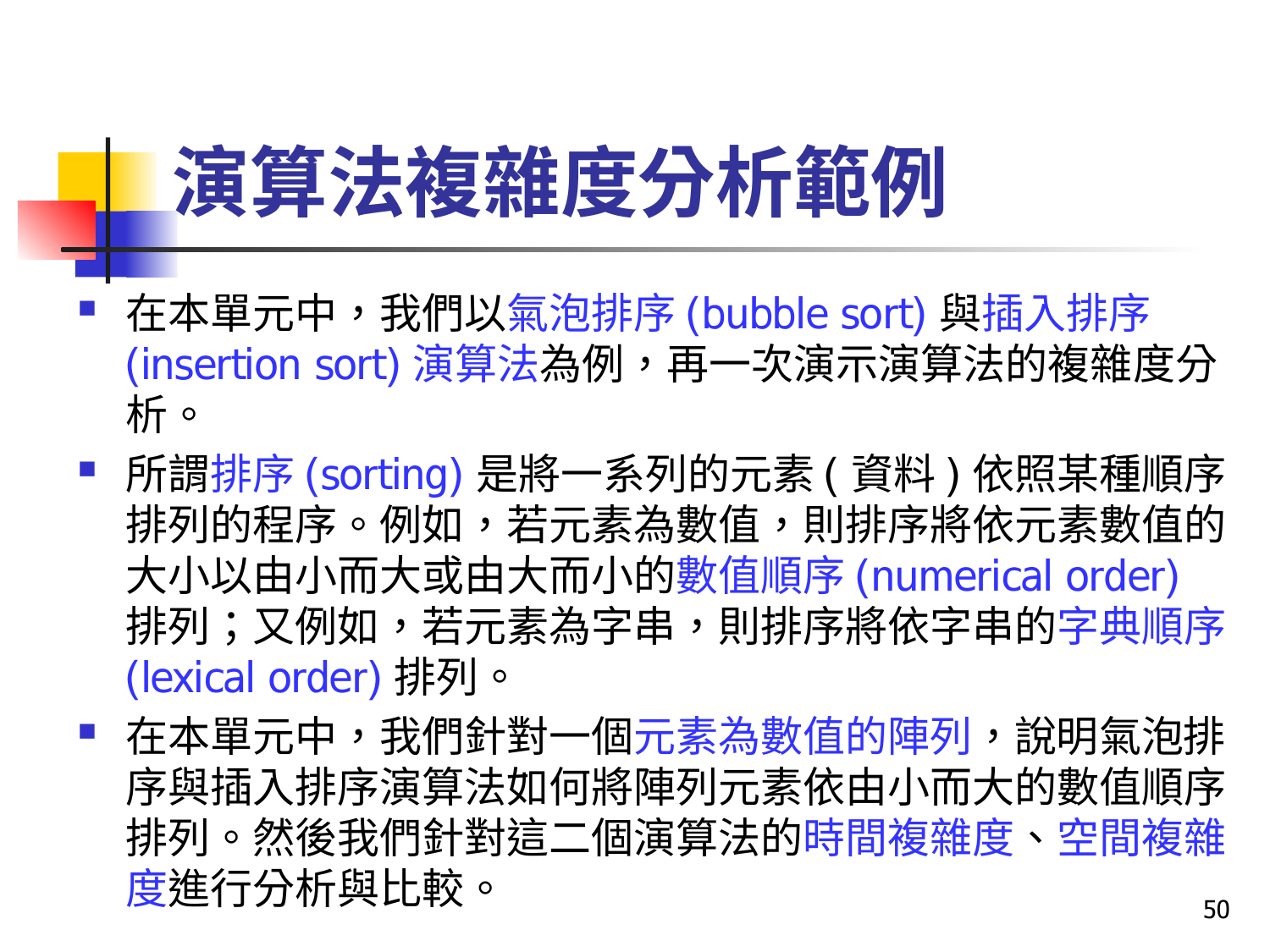

# 演算法複雜度分析範例
在本單元中，我們以氣泡排序(bubble sort)與插入排序(insertion sort)演算法為例，再一次演示演算法的複雜度分析。
所謂排序(sorting)是將一系列的元素(資料)依照某種順序排列的程序。例如，若元素為數值，則排序將依元素數值的大小以由小而大或由大而小的數值順序(numerical order)排列；又例如，若元素為字串，則排序將依字串的字典順序(lexical order)排列。
在本單元中，我們針對一個元素為數值的陣列，說明氣泡排序與插入排序演算法如何將陣列元素依由小而大的數值順序排列。然後我們針對這二個演算法的時間複雜度、空間複雜度進行分析與比較。
50